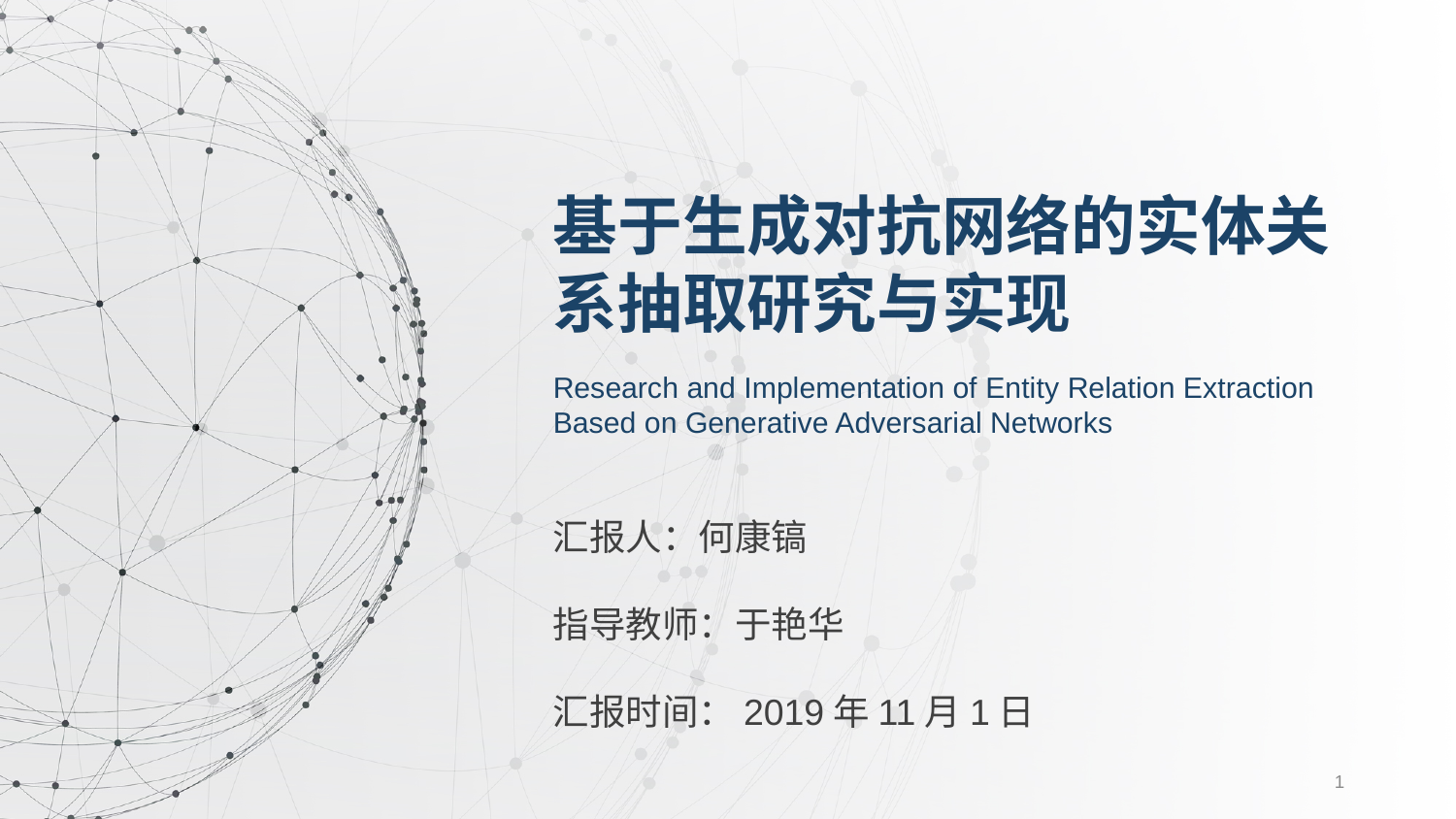

基于生成对抗网络的实体关系抽取研究与实现
Research and Implementation of Entity Relation Extraction Based on Generative Adversarial Networks
汇报人：何康镐

指导教师：于艳华

汇报时间：2019年11月1日
1